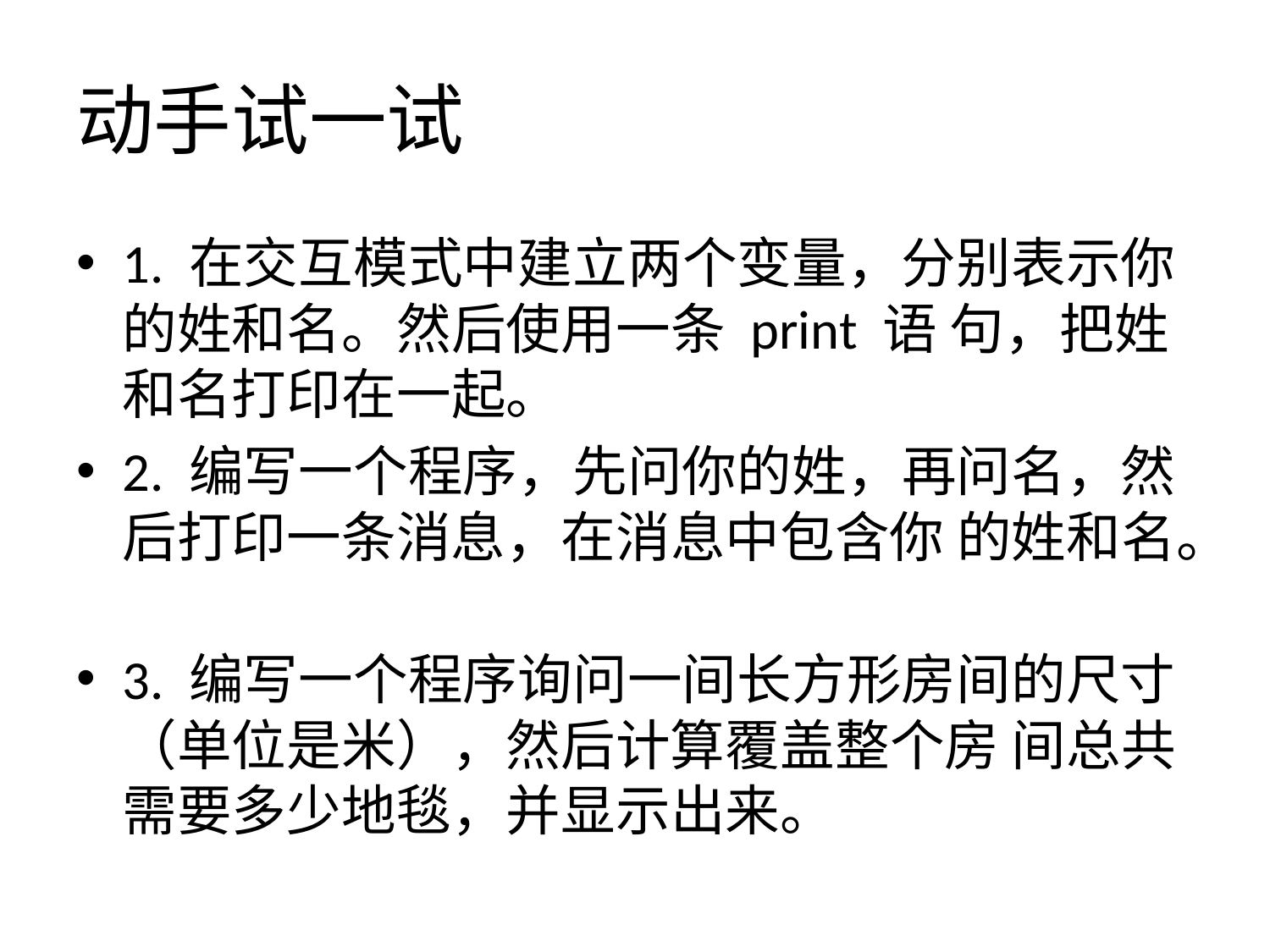

# 动手试一试
1. 在交互模式中建立两个变量，分别表示你的姓和名。然后使用一条 print 语 句，把姓和名打印在一起。
2. 编写一个程序，先问你的姓，再问名，然后打印一条消息，在消息中包含你 的姓和名。
3. 编写一个程序询问一间长方形房间的尺寸（单位是米），然后计算覆盖整个房 间总共需要多少地毯，并显示出来。